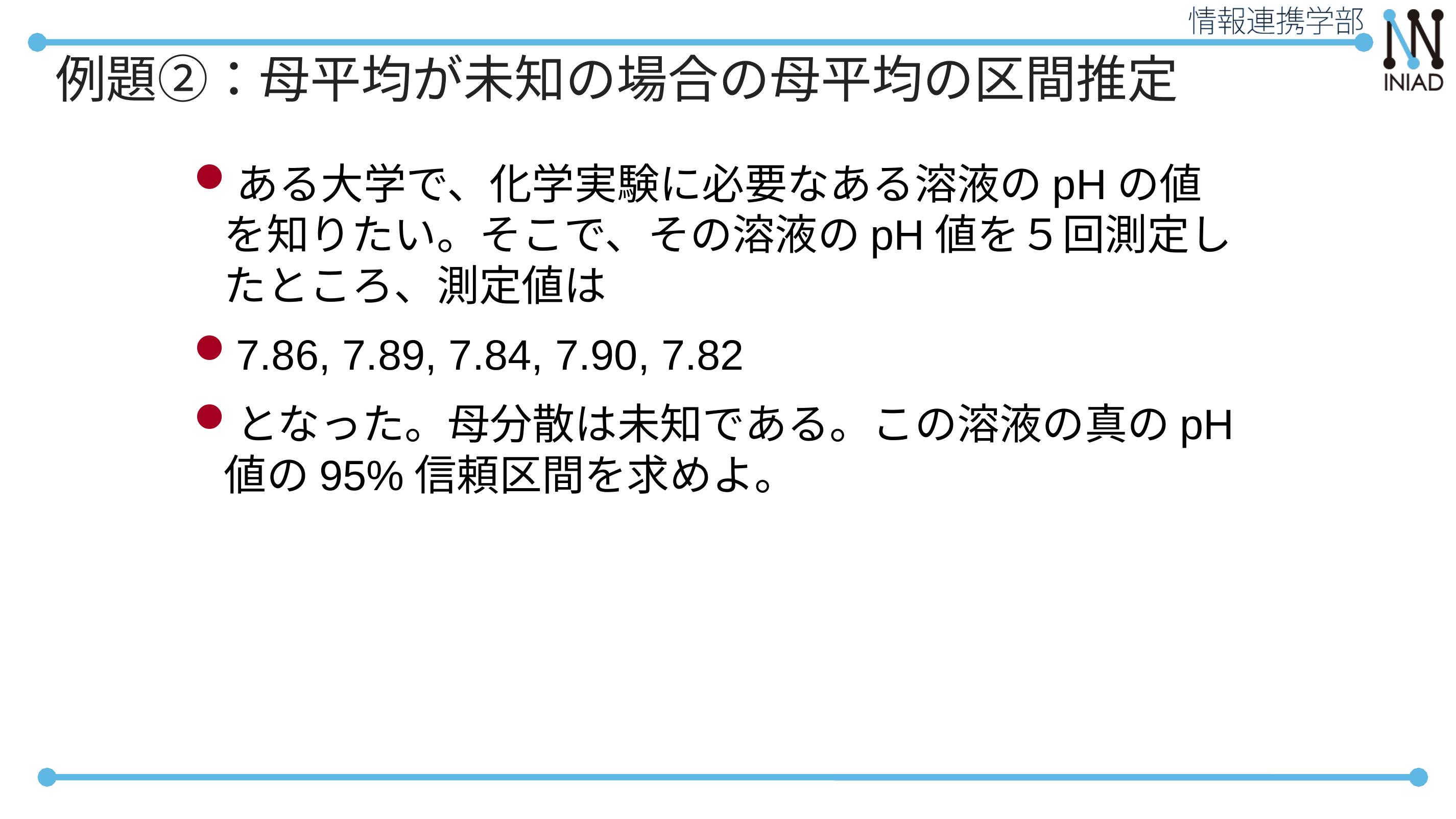

# 例題②：母平均が未知の場合の母平均の区間推定
ある大学で、化学実験に必要なある溶液のpHの値を知りたい。そこで、その溶液のpH値を５回測定したところ、測定値は
7.86, 7.89, 7.84, 7.90, 7.82
となった。母分散は未知である。この溶液の真のpH値の95%信頼区間を求めよ。
34